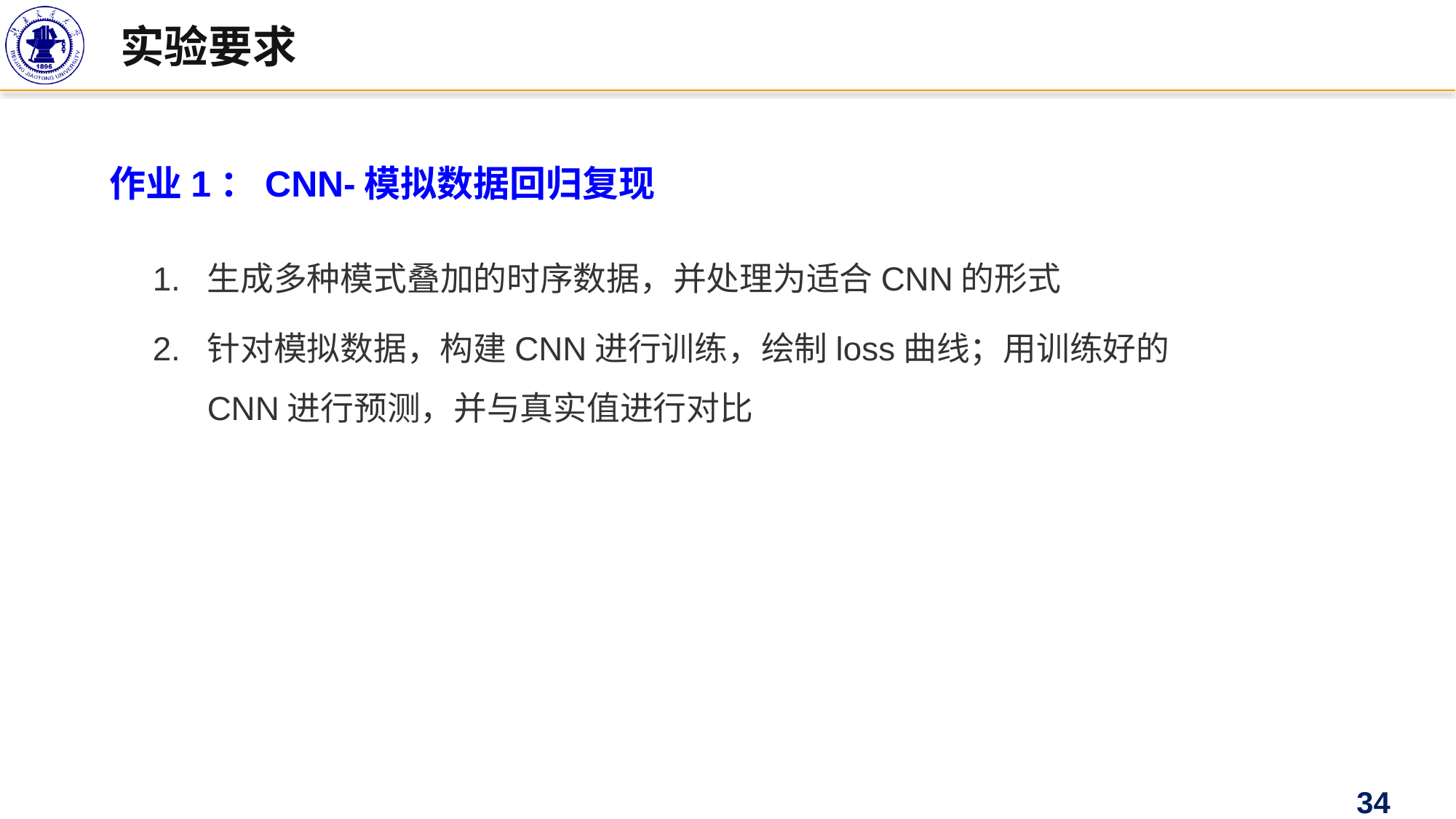

# 实验要求
作业1：CNN-模拟数据回归复现

生成多种模式叠加的时序数据，并处理为适合CNN的形式
针对模拟数据，构建CNN进行训练，绘制loss曲线；用训练好的CNN进行预测，并与真实值进行对比